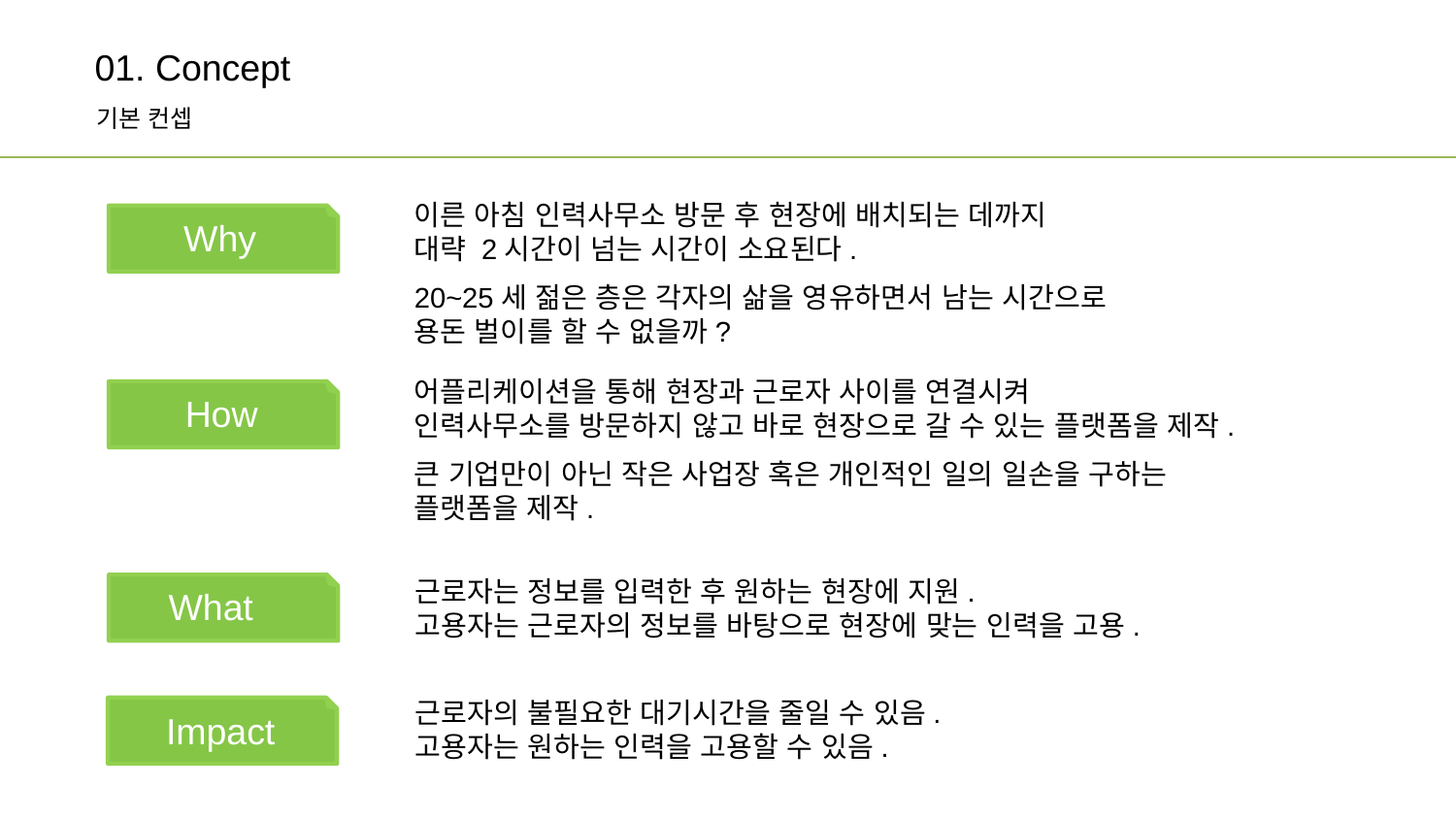

01. Concept
기본 컨셉
이른 아침 인력사무소 방문 후 현장에 배치되는 데까지
대략 2시간이 넘는 시간이 소요된다.

20~25세 젊은 층은 각자의 삶을 영유하면서 남는 시간으로
용돈 벌이를 할 수 없을까?

Why
어플리케이션을 통해 현장과 근로자 사이를 연결시켜
인력사무소를 방문하지 않고 바로 현장으로 갈 수 있는 플랫폼을 제작.

큰 기업만이 아닌 작은 사업장 혹은 개인적인 일의 일손을 구하는
플랫폼을 제작.

How
근로자는 정보를 입력한 후 원하는 현장에 지원.
고용자는 근로자의 정보를 바탕으로 현장에 맞는 인력을 고용.

What
근로자의 불필요한 대기시간을 줄일 수 있음.
고용자는 원하는 인력을 고용할 수 있음.

Impact